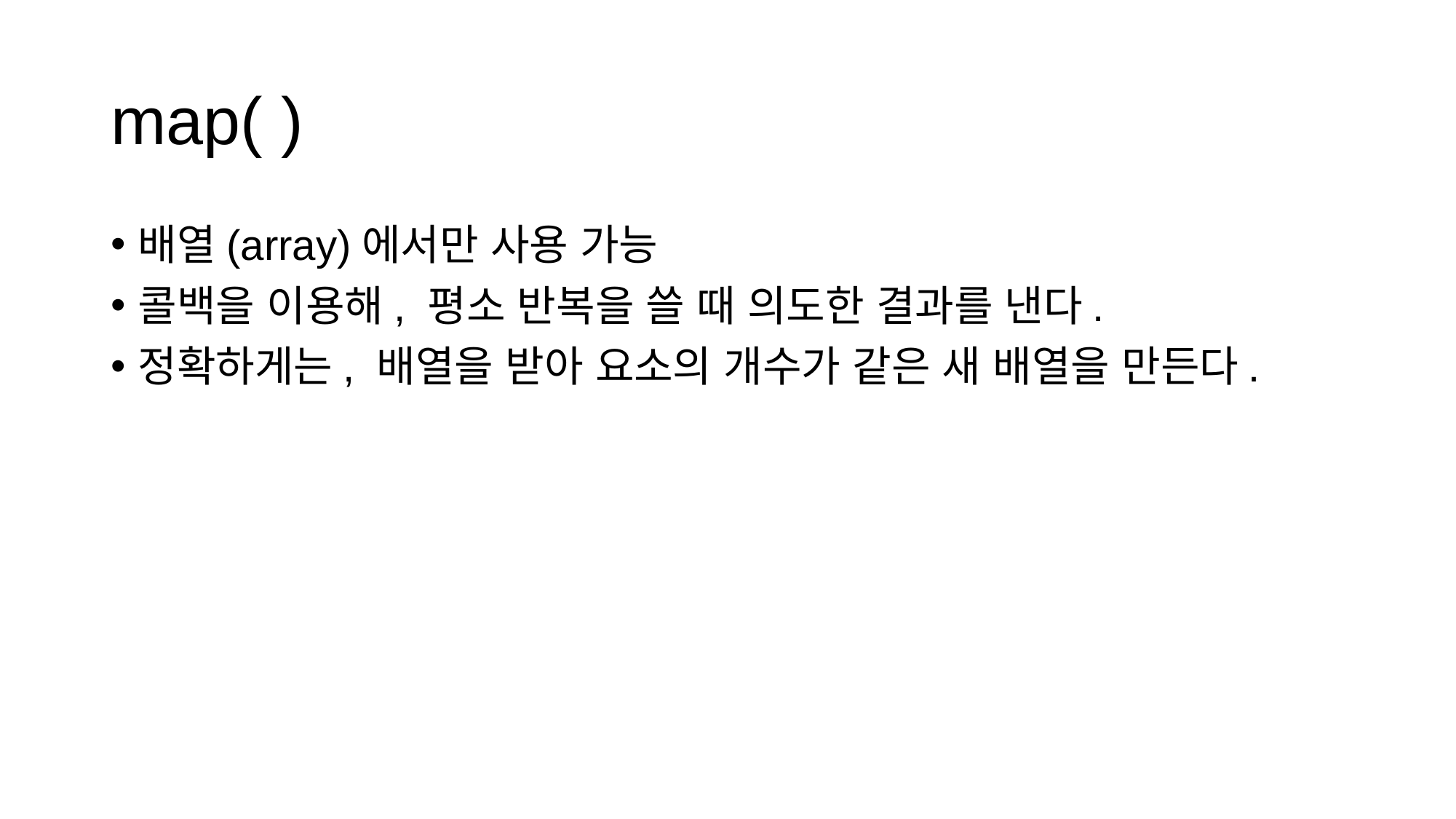

# map( )
배열(array)에서만 사용 가능
콜백을 이용해, 평소 반복을 쓸 때 의도한 결과를 낸다.
정확하게는, 배열을 받아 요소의 개수가 같은 새 배열을 만든다.